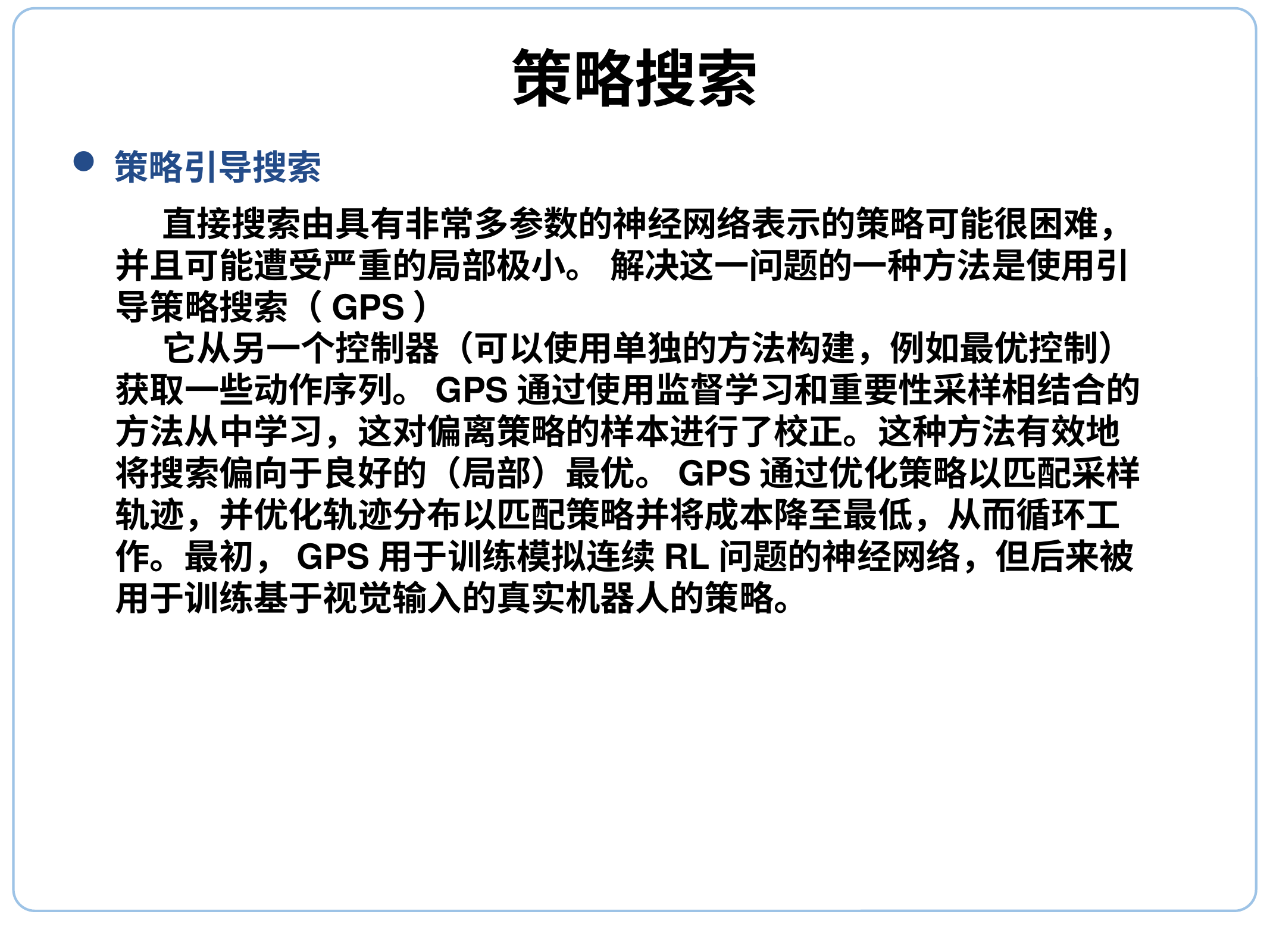

# 策略搜索
策略引导搜索
    直接搜索由具有非常多参数的神经网络表示的策略可能很困难，并且可能遭受严重的局部极小。 解决这一问题的一种方法是使用引导策略搜索（GPS）
    它从另一个控制器（可以使用单独的方法构建，例如最优控制）获取一些动作序列。GPS通过使用监督学习和重要性采样相结合的方法从中学习，这对偏离策略的样本进行了校正。这种方法有效地将搜索偏向于良好的（局部）最优。GPS通过优化策略以匹配采样轨迹，并优化轨迹分布以匹配策略并将成本降至最低，从而循环工作。最初，GPS用于训练模拟连续RL问题的神经网络，但后来被用于训练基于视觉输入的真实机器人的策略。
17